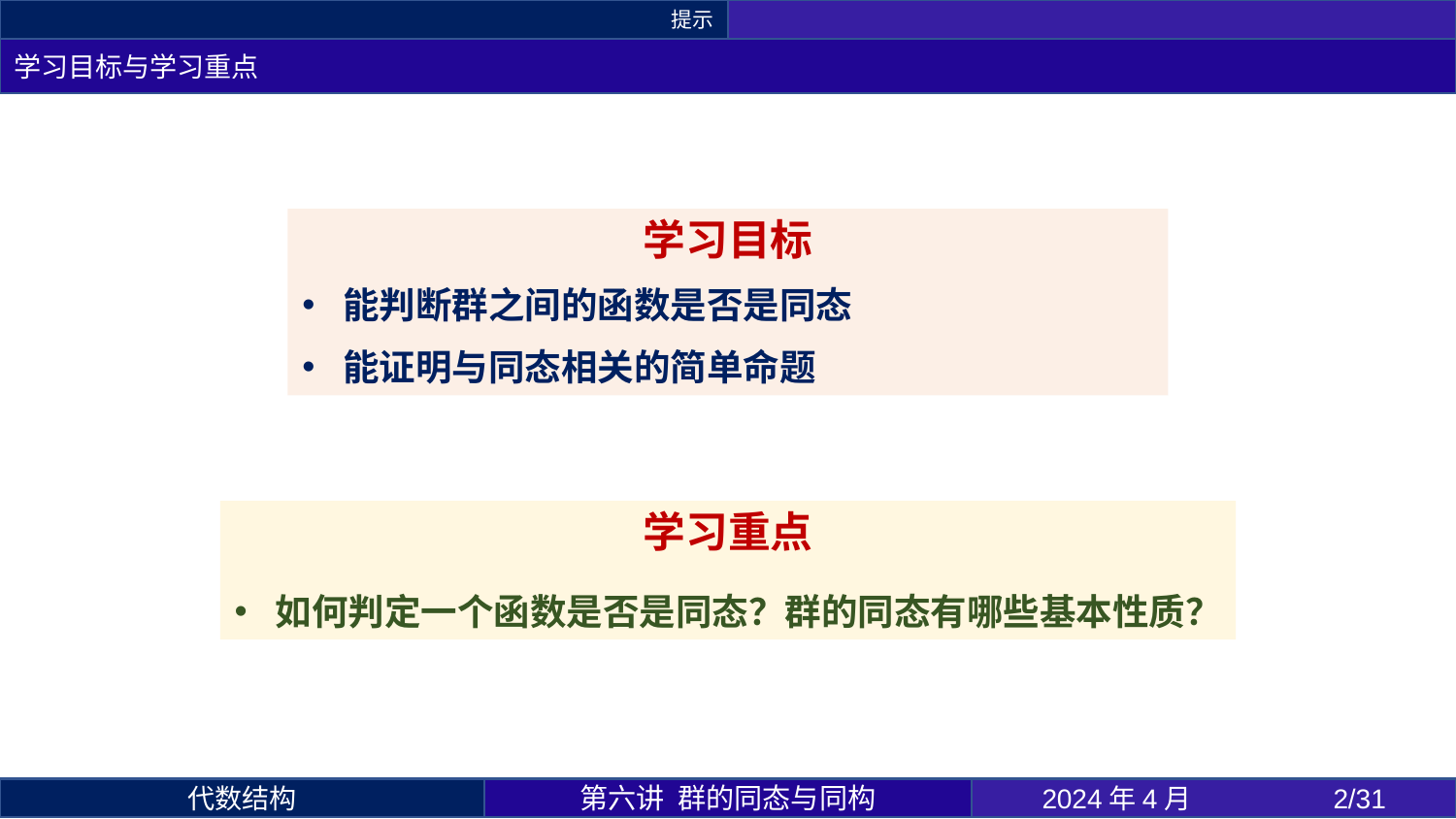

提示
学习目标与学习重点
学习目标
能判断群之间的函数是否是同态
能证明与同态相关的简单命题
学习重点
如何判定一个函数是否是同态？群的同态有哪些基本性质？
第六讲  群的同态与同构
2024年4月 	2/31
代数结构